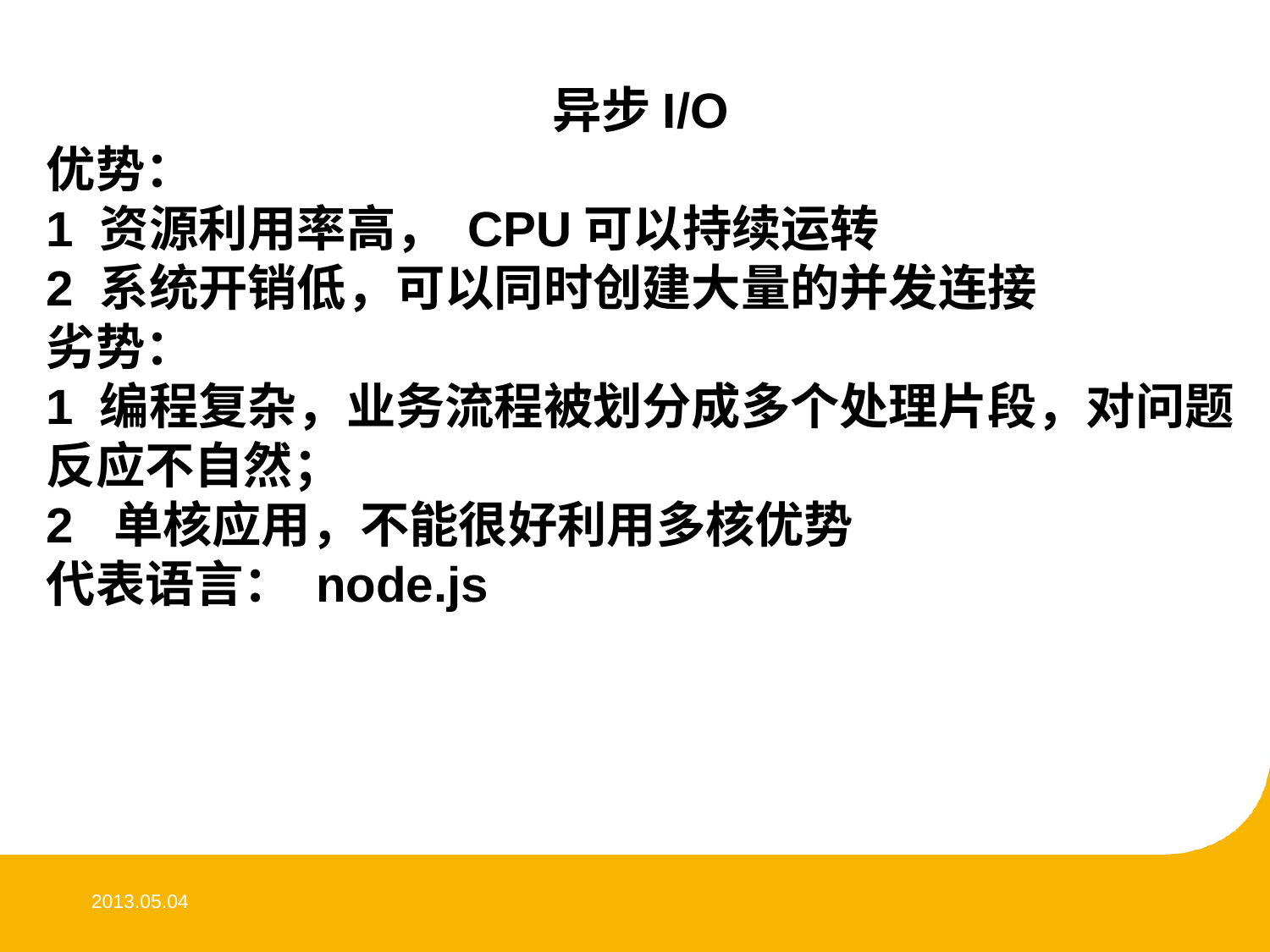

异步I/O
优势：
1 资源利用率高， CPU可以持续运转
2 系统开销低，可以同时创建大量的并发连接
劣势：
1 编程复杂，业务流程被划分成多个处理片段，对问题反应不自然；
2  单核应用，不能很好利用多核优势
代表语言： node.js
2013.05.04
6